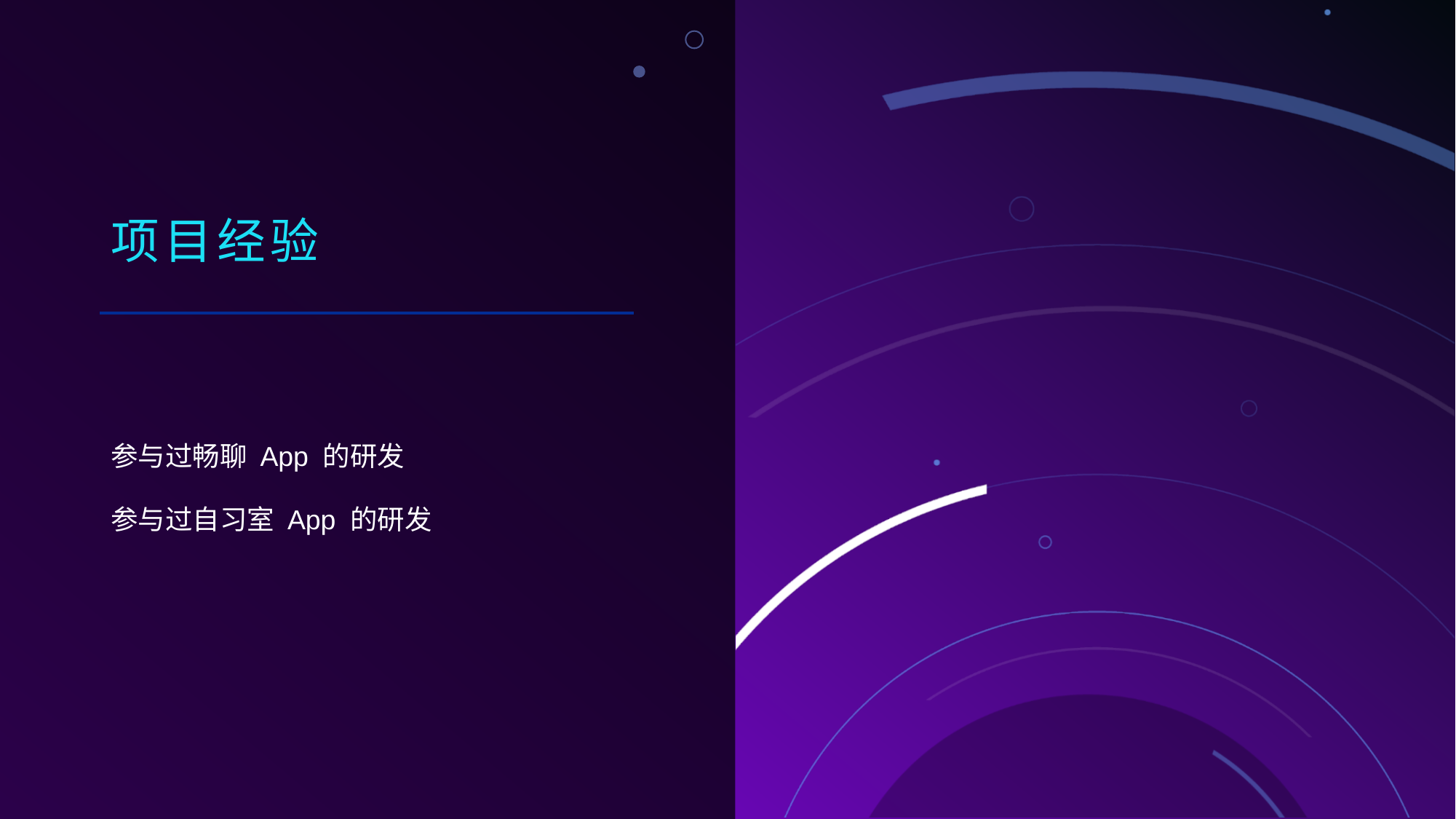

# 项目经验

参与过畅聊 App 的研发
参与过自习室 App 的研发